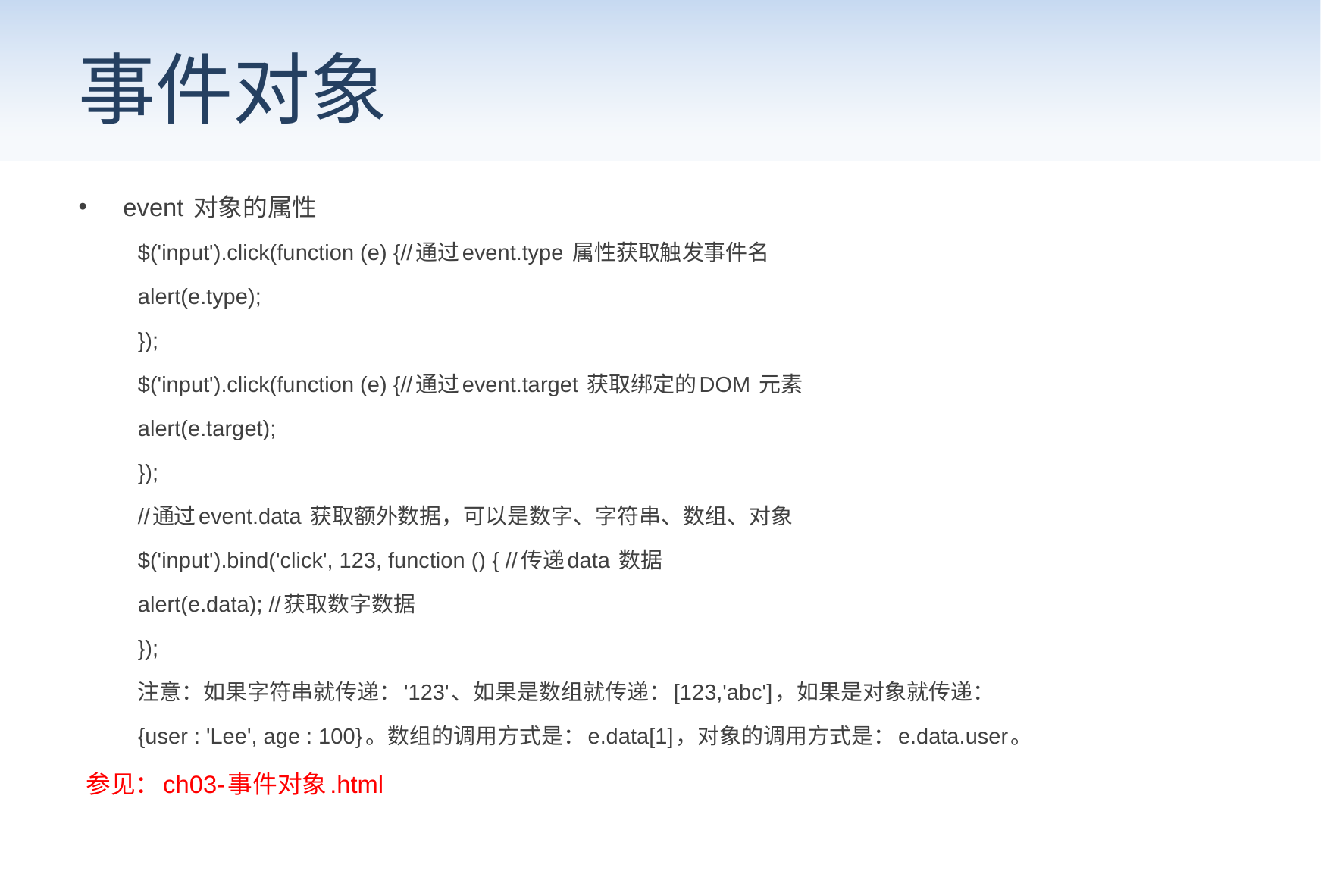

# 事件对象
event 对象的属性
$('input').click(function (e) {//通过event.type 属性获取触发事件名
	alert(e.type);
});
$('input').click(function (e) {//通过event.target 获取绑定的DOM 元素
	alert(e.target);
});
//通过event.data 获取额外数据，可以是数字、字符串、数组、对象
$('input').bind('click', 123, function () { //传递data 数据
	alert(e.data); //获取数字数据
});
注意：如果字符串就传递：'123'、如果是数组就传递：[123,'abc']，如果是对象就传递：
{user : 'Lee', age : 100}。数组的调用方式是：e.data[1]，对象的调用方式是：e.data.user。
参见：ch03-事件对象.html